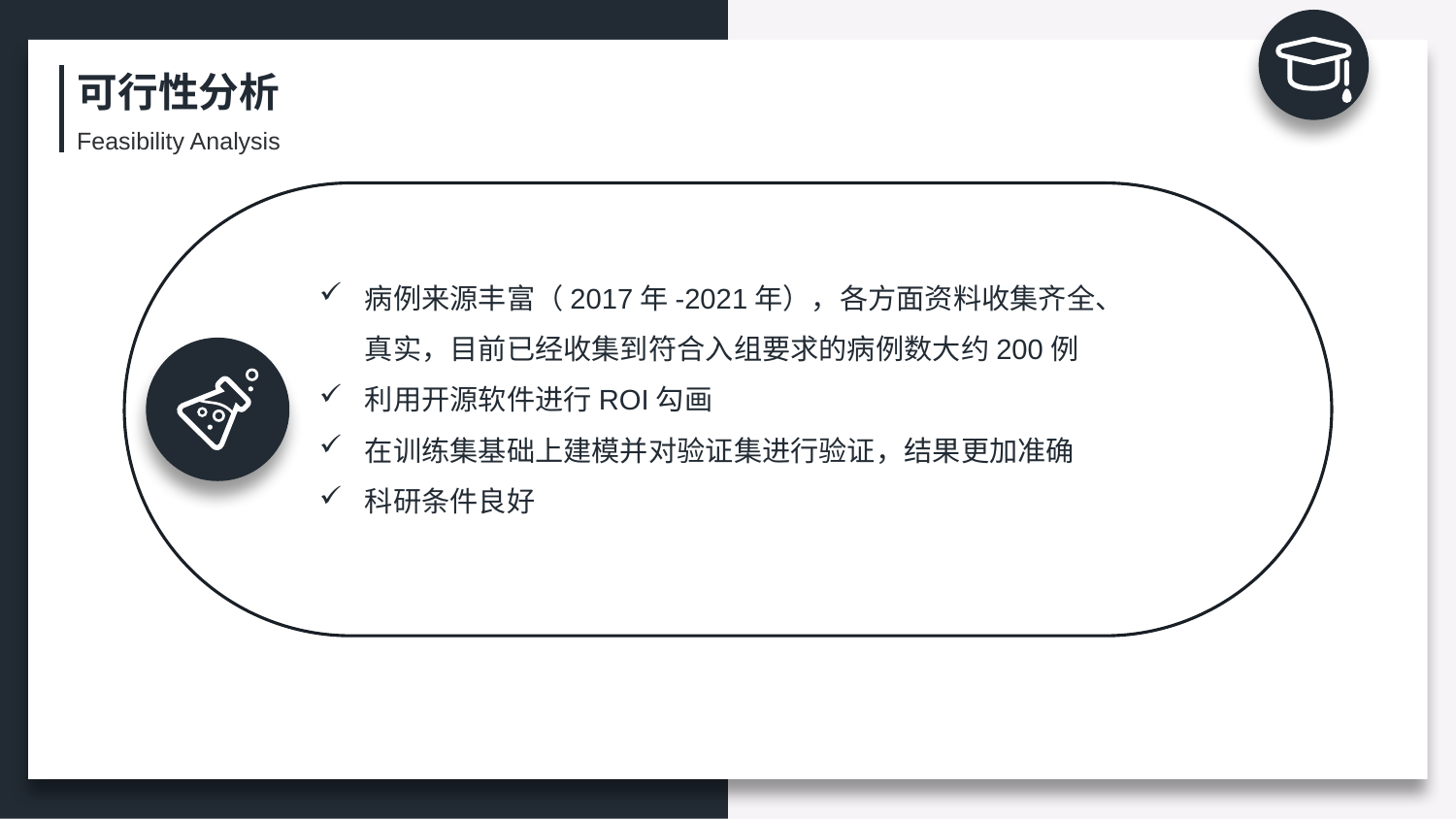

可行性分析
Feasibility Analysis

病例来源丰富（2017年-2021年），各方面资料收集齐全、真实，目前已经收集到符合入组要求的病例数大约200例
利用开源软件进行ROI勾画
在训练集基础上建模并对验证集进行验证，结果更加准确
科研条件良好